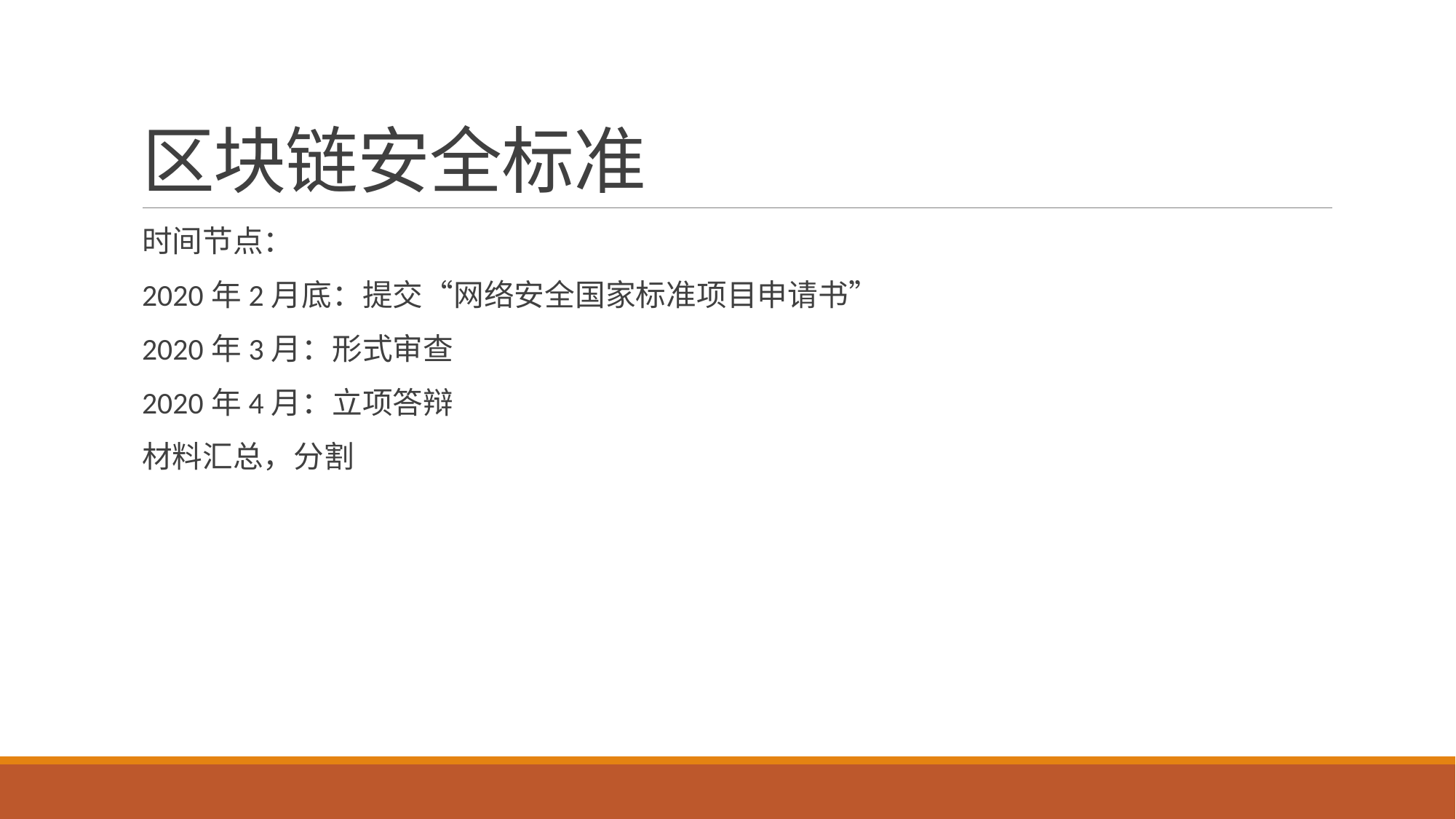

# 区块链安全标准
时间节点：
2020年2月底：提交“网络安全国家标准项目申请书”
2020年3月：形式审查
2020年4月：立项答辩
材料汇总，分割